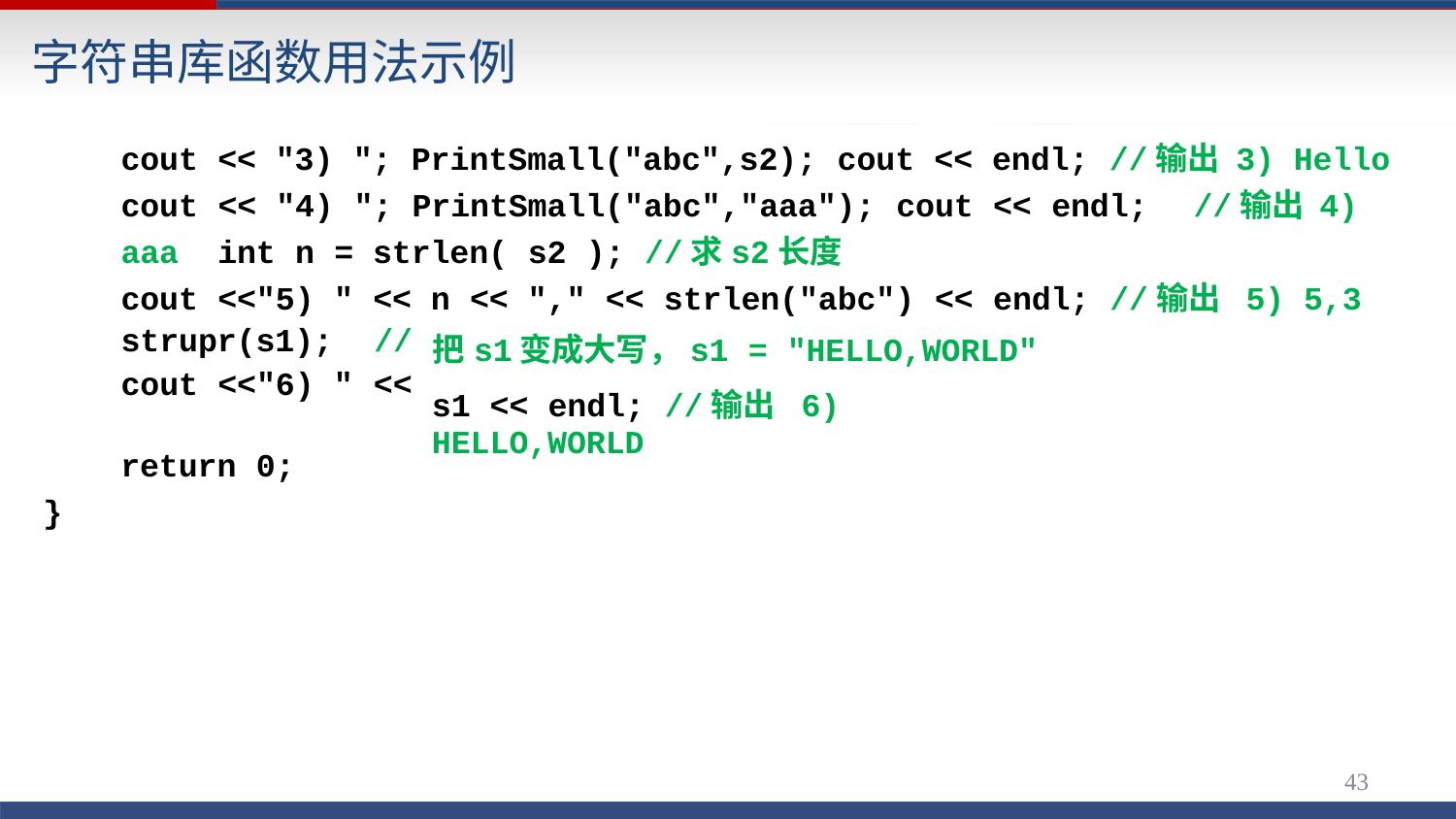

# 字符串库函数用法示例
cout << "3) "; PrintSmall("abc",s2); cout << endl; //输出 3) Hello  cout << "4) "; PrintSmall("abc","aaa"); cout << endl;	//输出 4) aaa  int n = strlen( s2 ); //求s2长度
cout <<"5) " << n << "," << strlen("abc") << endl; //输出 5) 5,3
| strupr(s1); cout <<"6) " | // << | 把s1变成大写，s1 = "HELLO,WORLD" s1 << endl; //输出 6) HELLO,WORLD |
| --- | --- | --- |
| return 0; |  |  |
| } |  |  |
43